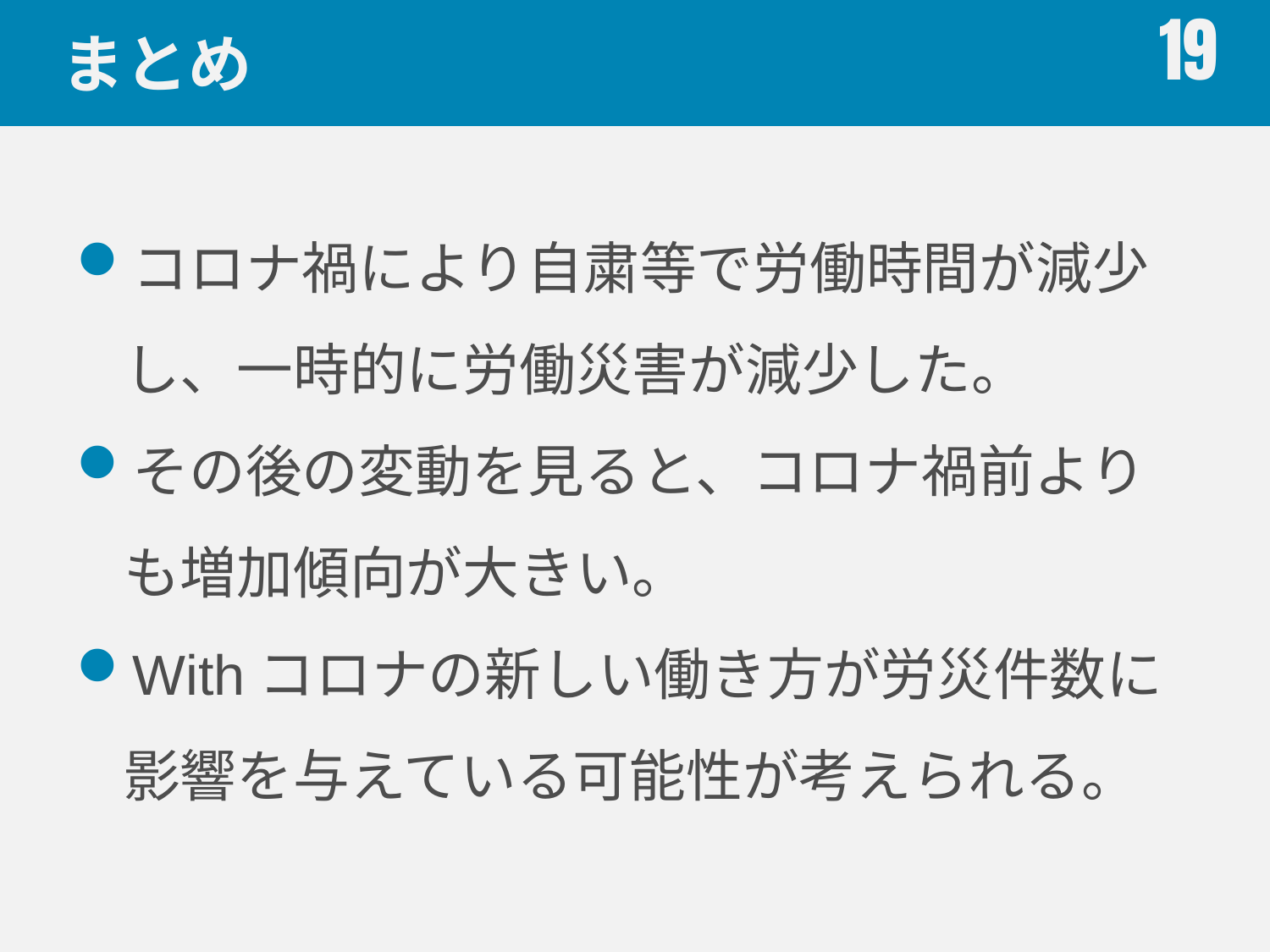

# まとめ
 19
コロナ禍により自粛等で労働時間が減少し、一時的に労働災害が減少した。
その後の変動を見ると、コロナ禍前よりも増加傾向が大きい。
Withコロナの新しい働き方が労災件数に影響を与えている可能性が考えられる。